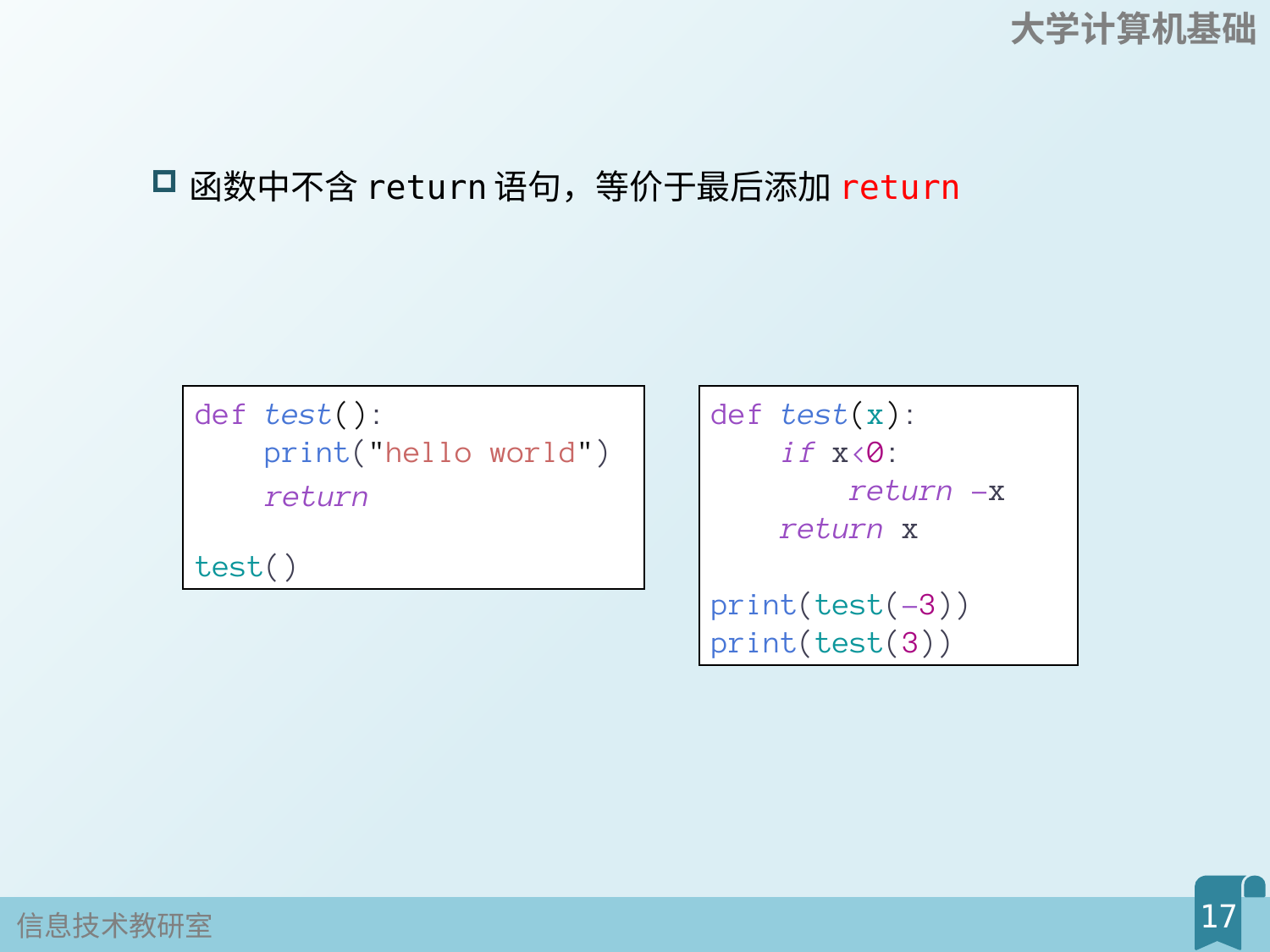

函数中不含return语句，等价于最后添加return

def test():
    print("hello world")

test()
def test(x):
    if x<0:
        return -x
    return x
print(test(-3))
print(test(3))
 return
17